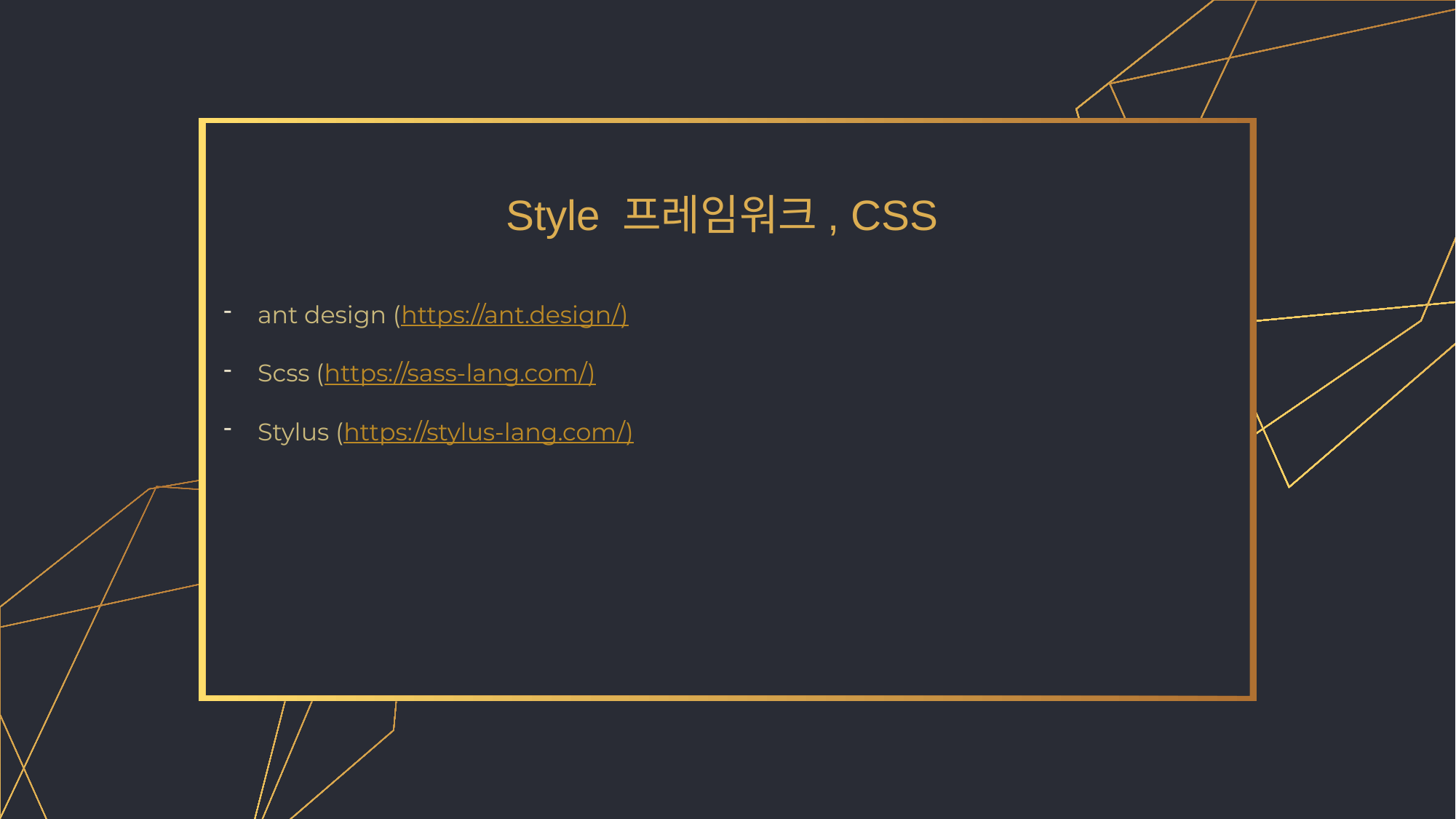

# Style 프레임워크, CSS
ant design (https://ant.design/)

Scss (https://sass-lang.com/)

Stylus (https://stylus-lang.com/)